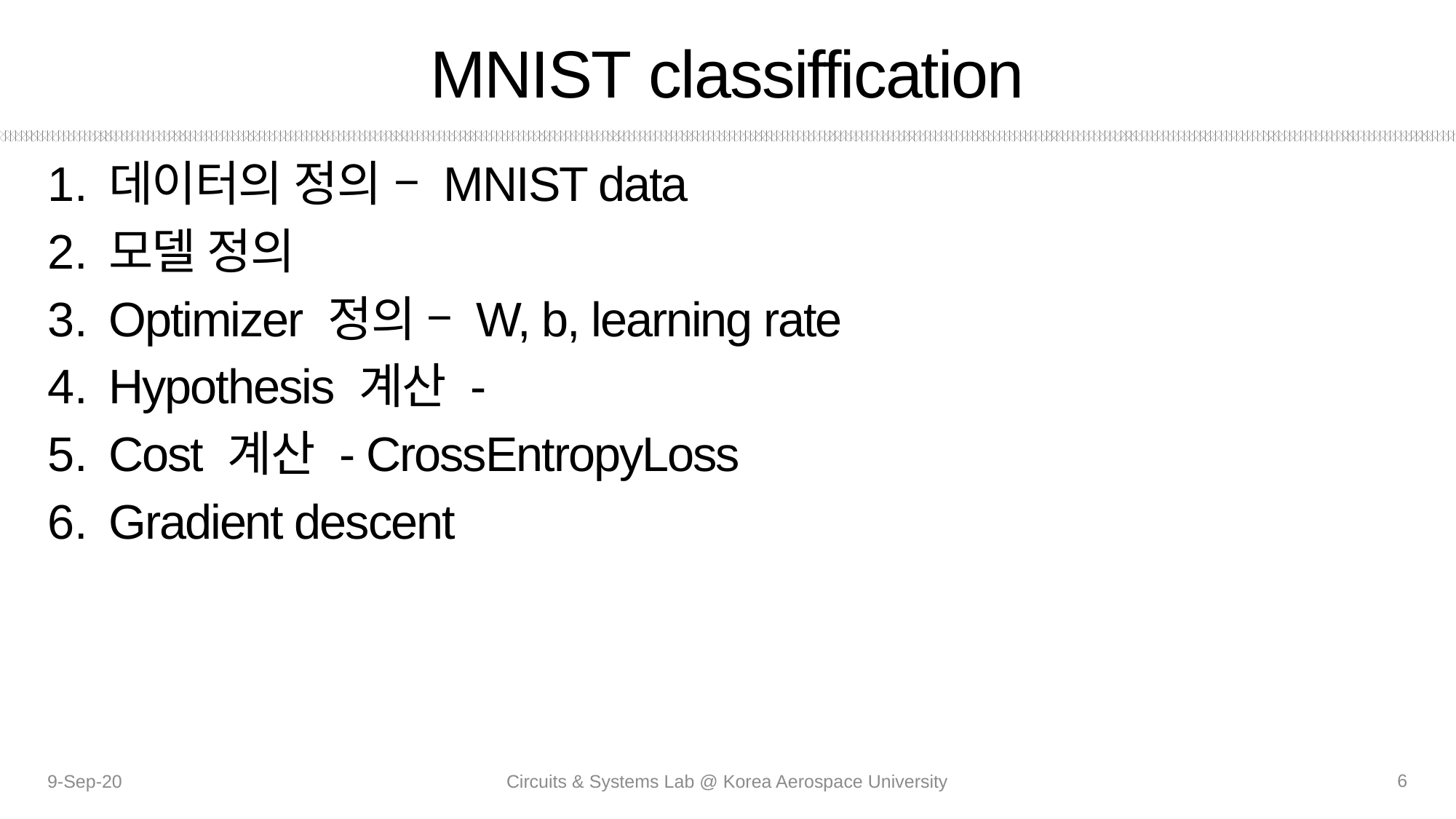

# MNIST classiffication
데이터의 정의 – MNIST data
모델 정의
Optimizer 정의 – W, b, learning rate
Hypothesis 계산 -
Cost 계산 - CrossEntropyLoss
Gradient descent
6
9-Sep-20
Circuits & Systems Lab @ Korea Aerospace University